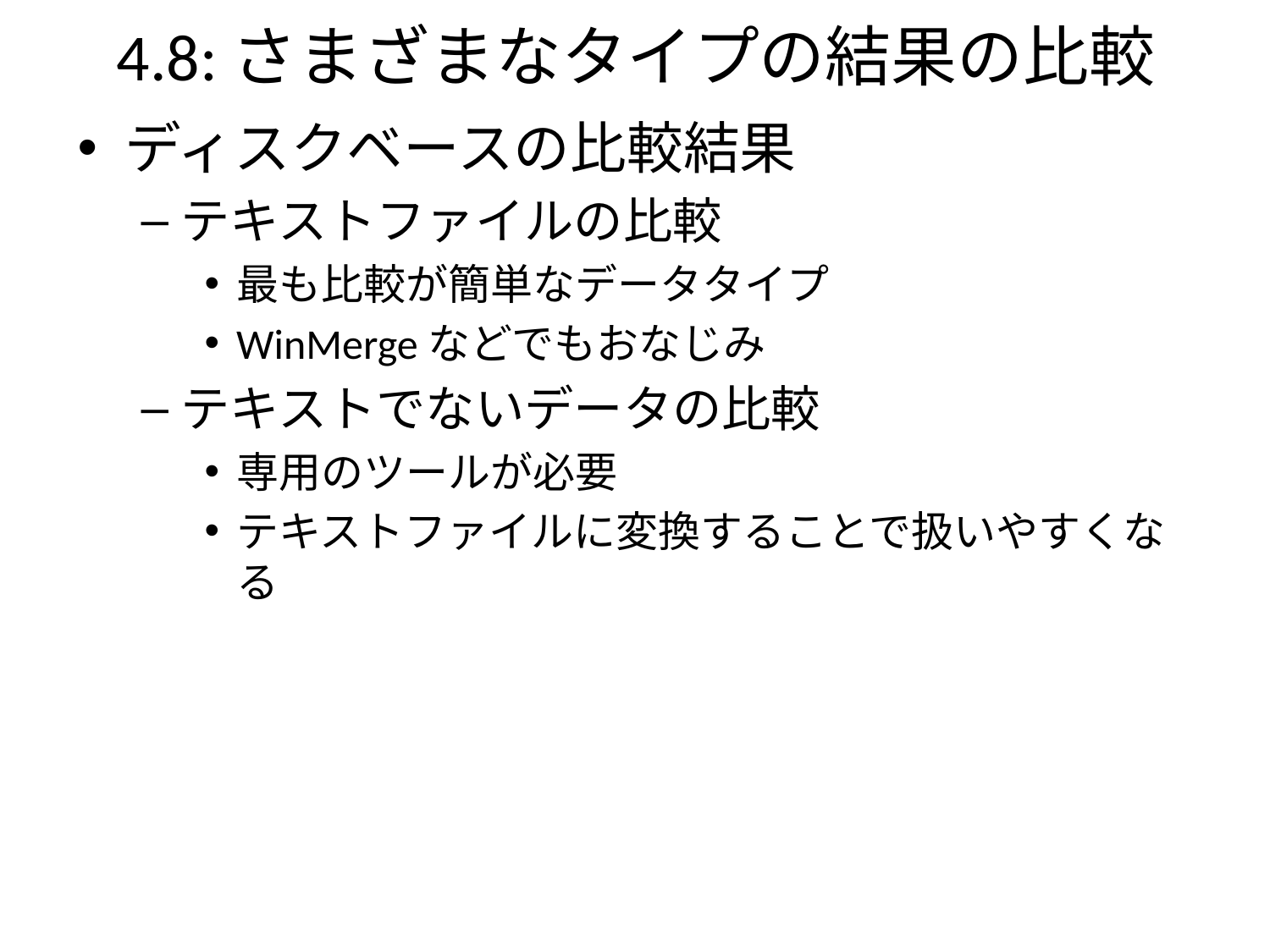

4.8:さまざまなタイプの結果の比較
ディスクベースの比較結果
テキストファイルの比較
最も比較が簡単なデータタイプ
WinMergeなどでもおなじみ
テキストでないデータの比較
専用のツールが必要
テキストファイルに変換することで扱いやすくなる